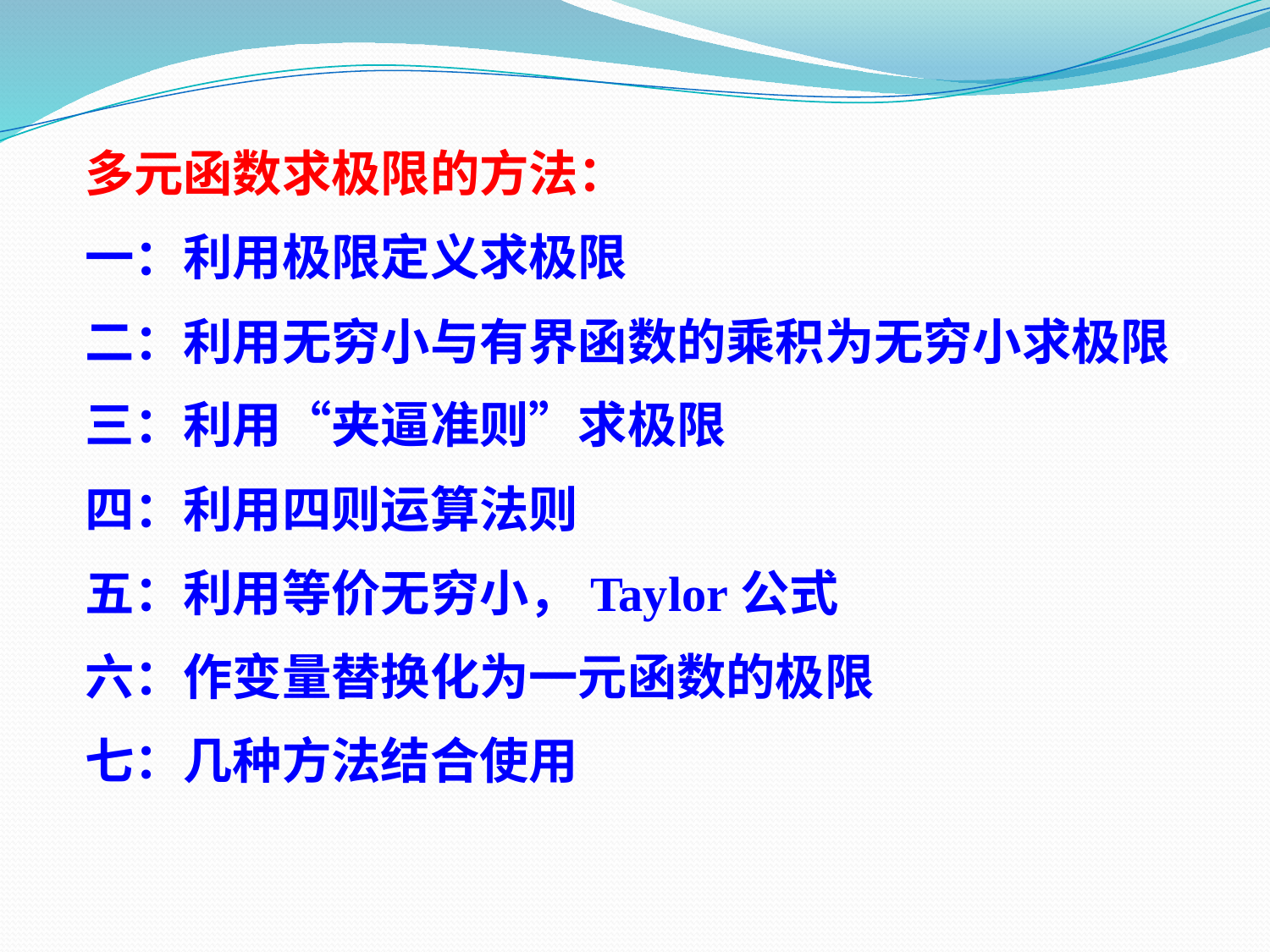

多元函数求极限的方法：
一：利用极限定义求极限
二：利用无穷小与有界函数的乘积为无穷小求极限。
三：利用“夹逼准则”求极限
四：利用四则运算法则
五：利用等价无穷小，Taylor公式
六：作变量替换化为一元函数的极限
七：几种方法结合使用